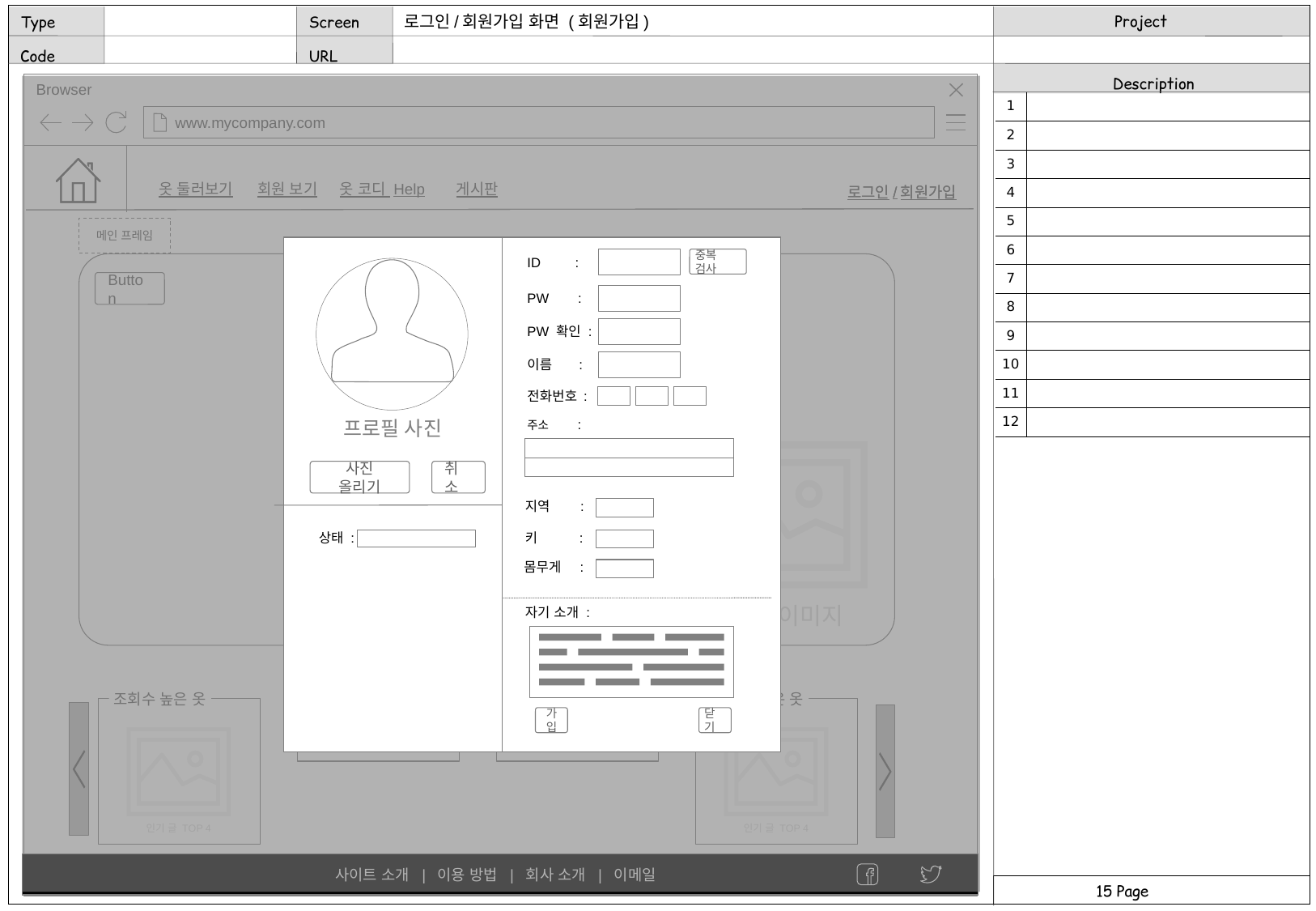

로그인/회원가입 화면 (회원가입)

로그인/회원가입
메인 프레임

상품사진
ID : singe / 교환자 ID : QQ

회원가입
로그인
ID         :
중복 검사

ID/비밀번호 찾기

Button
PW        :

옷 리스트
방명록
PW 확인 :

이름       :

상품사진

상품사진
전화번호 :

프로필 사진
주소        :

사진 올리기
취소
지역       :

키          :

상태 :

50$
공유
몸무게    :

자기 소개 :
50$
공유
50$

수정
삭제

수정
삭제

수정
삭제
메인 이미지
조회수 높은 옷

조회수 높은 옷

조회수 높은 옷

조회수 높은 옷

가입
닫기

인기 글 TOP 4
인기 글 TOP 4

인기 글 TOP 4
인기 글 TOP 4
사이트 소개  |  이용 방법  |  회사 소개  |  이메일